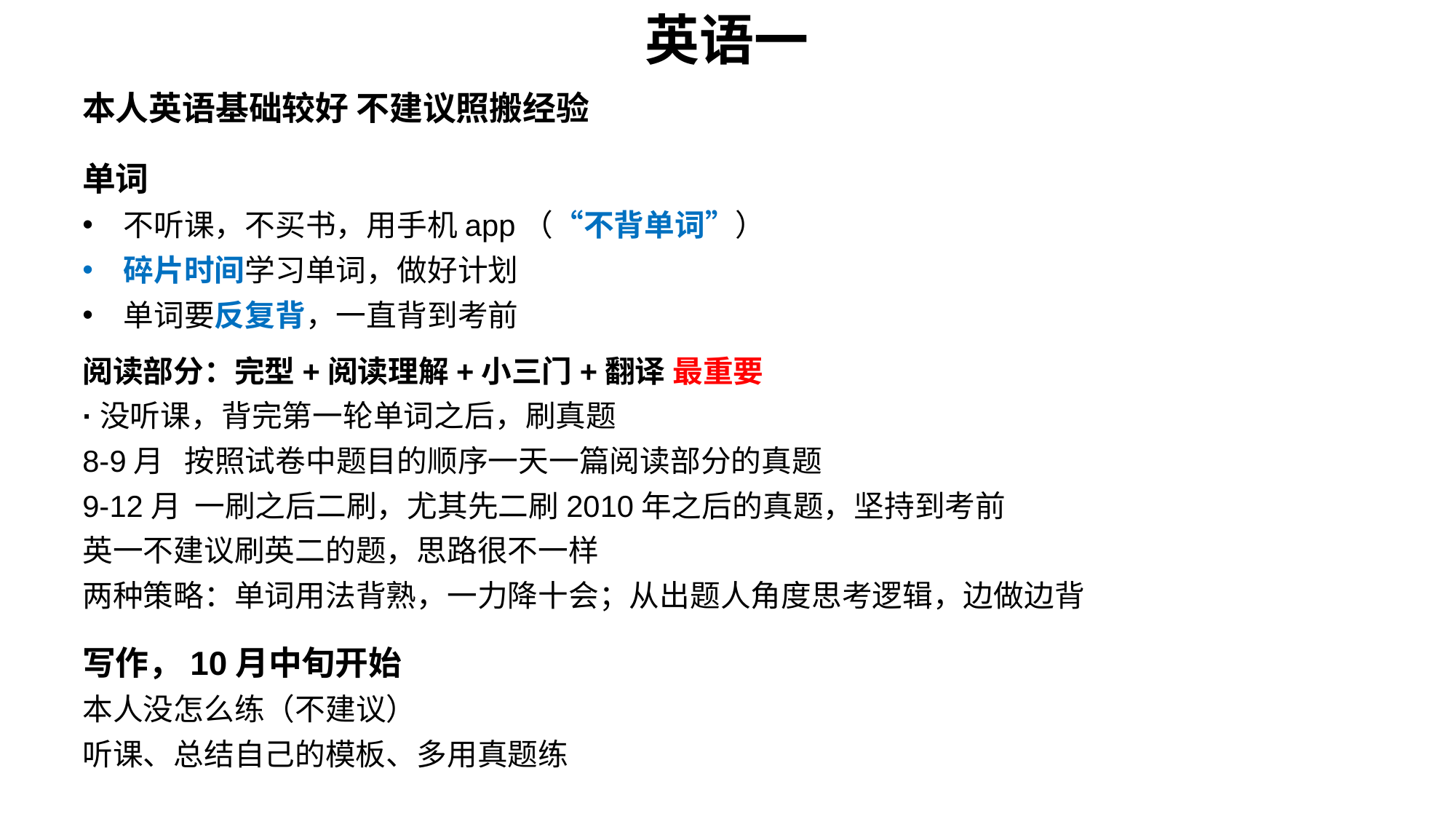

英语一
本人英语基础较好 不建议照搬经验
单词
不听课，不买书，用手机app（“不背单词”）
碎片时间学习单词，做好计划
单词要反复背，一直背到考前
阅读部分：完型+阅读理解+小三门+翻译 最重要
·没听课，背完第一轮单词之后，刷真题
8-9月   按照试卷中题目的顺序一天一篇阅读部分的真题
9-12月  一刷之后二刷，尤其先二刷2010年之后的真题，坚持到考前
英一不建议刷英二的题，思路很不一样
两种策略：单词用法背熟，一力降十会；从出题人角度思考逻辑，边做边背
写作，10月中旬开始
本人没怎么练（不建议）
听课、总结自己的模板、多用真题练